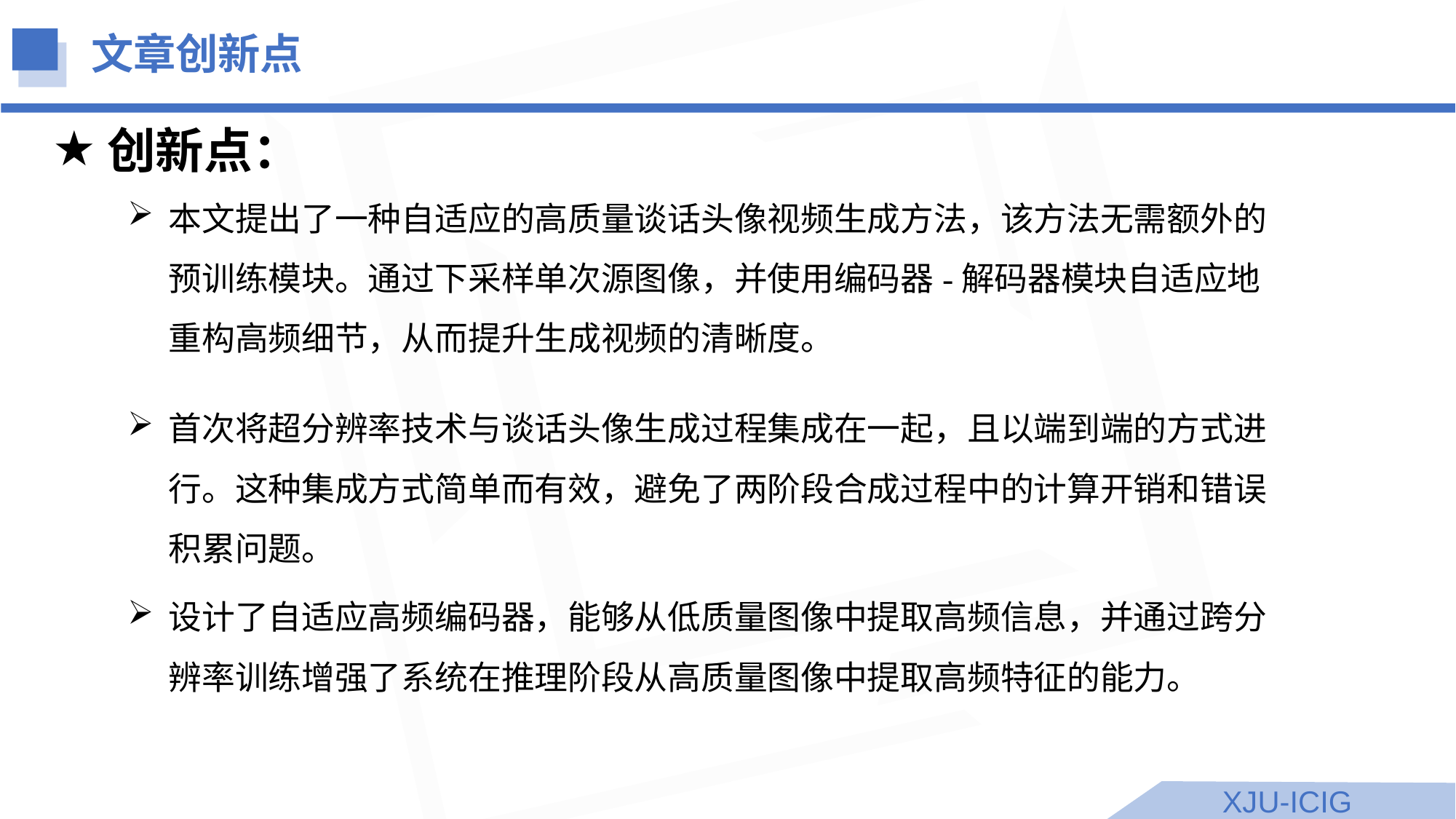

文章创新点

创新点：
本文提出了一种自适应的高质量谈话头像视频生成方法，该方法无需额外的预训练模块。通过下采样单次源图像，并使用编码器-解码器模块自适应地重构高频细节，从而提升生成视频的清晰度。
首次将超分辨率技术与谈话头像生成过程集成在一起，且以端到端的方式进行。这种集成方式简单而有效，避免了两阶段合成过程中的计算开销和错误积累问题。
设计了自适应高频编码器，能够从低质量图像中提取高频信息，并通过跨分辨率训练增强了系统在推理阶段从高质量图像中提取高频特征的能力。
XJU-ICIG